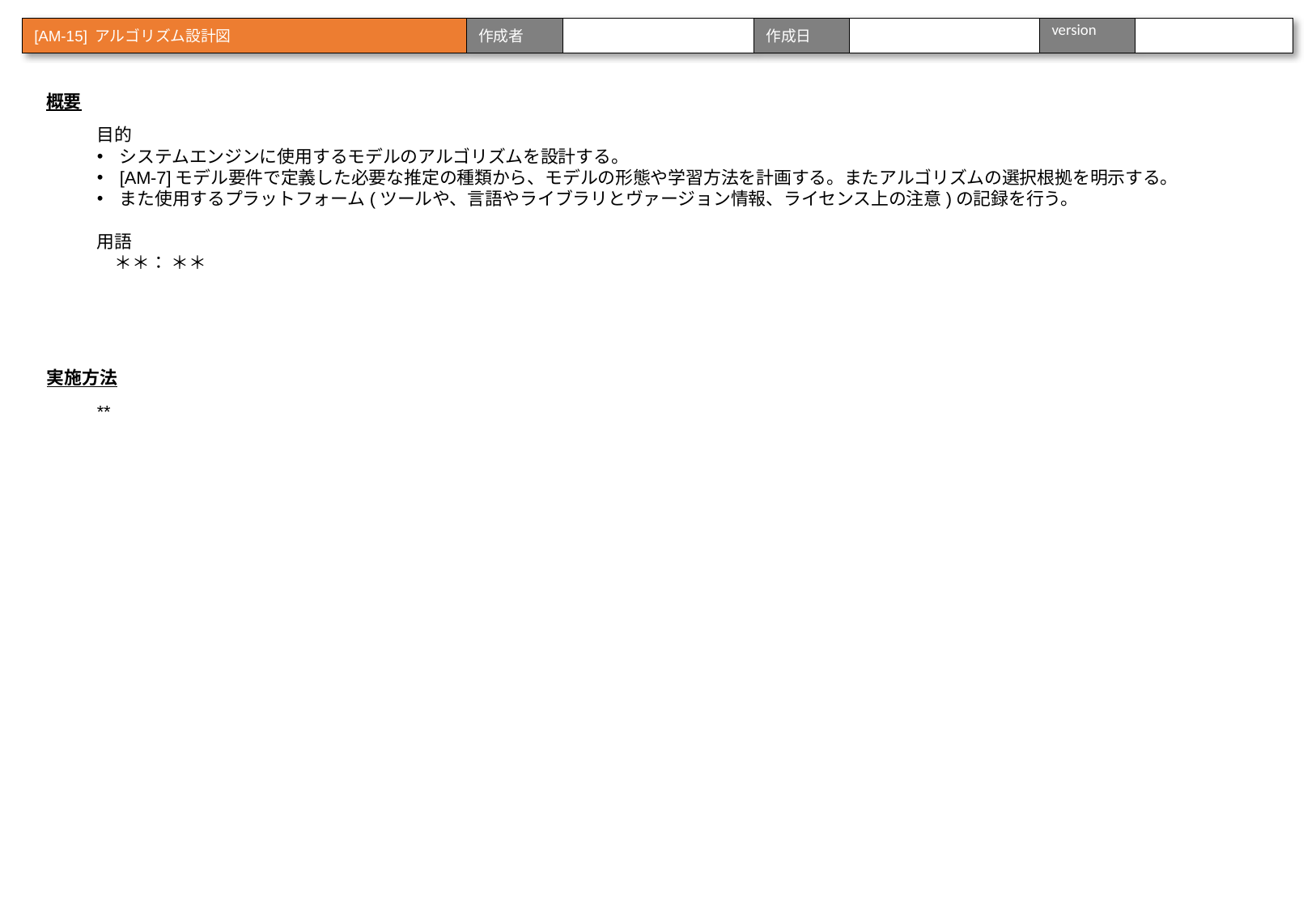

| [AM-15] アルゴリズム設計図 | 作成者 |  | 作成日 |  | version |  |
| --- | --- | --- | --- | --- | --- | --- |
概要
目的
システムエンジンに使用するモデルのアルゴリズムを設計する。
[AM-7]モデル要件で定義した必要な推定の種類から、モデルの形態や学習方法を計画する。またアルゴリズムの選択根拠を明示する。
また使用するプラットフォーム(ツールや、言語やライブラリとヴァージョン情報、ライセンス上の注意)の記録を行う。

用語
　＊＊： ＊＊
実施方法
**